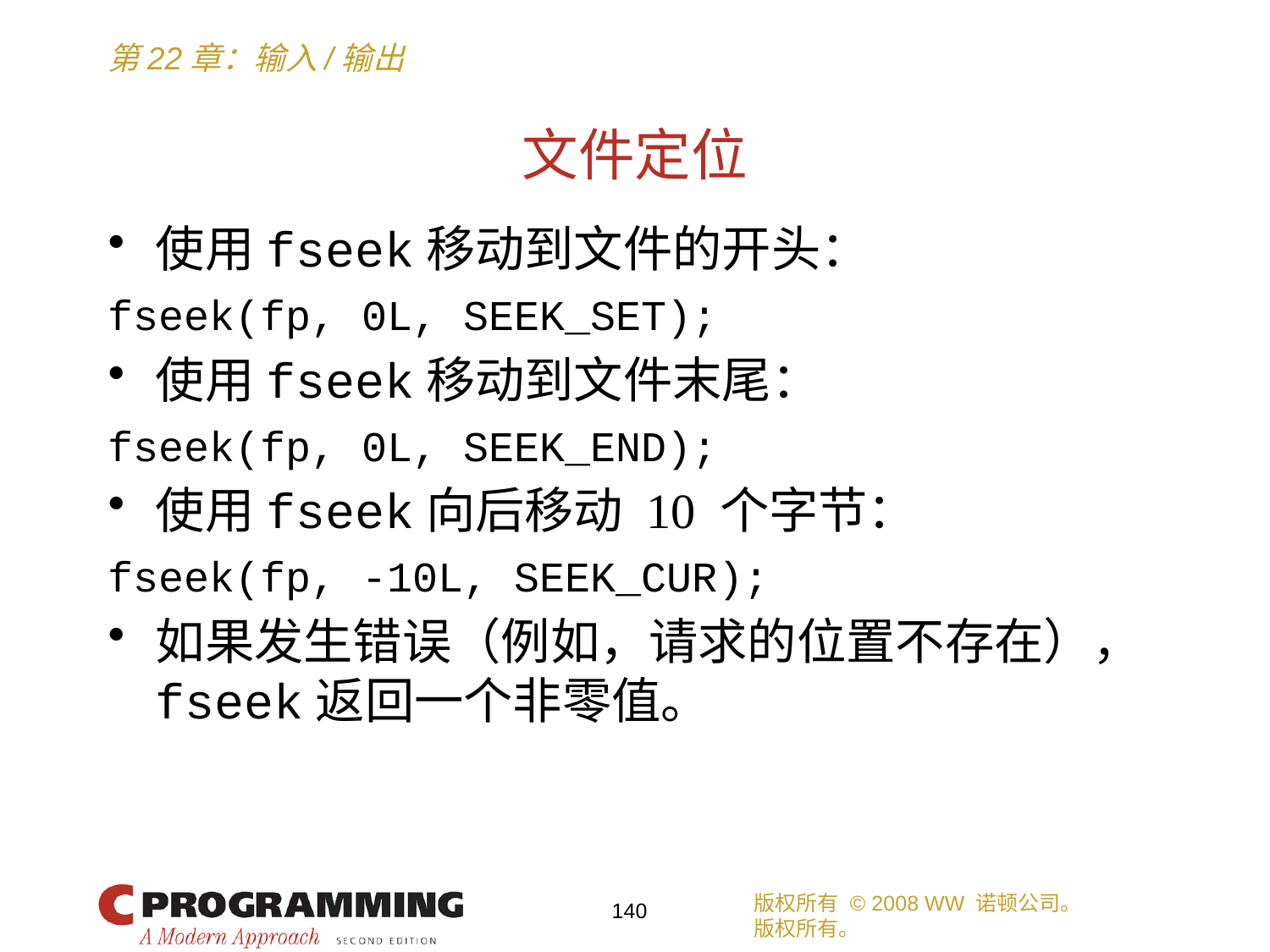

# 文件定位
使用fseek移动到文件的开头：
fseek(fp, 0L, SEEK_SET);
使用fseek移动到文件末尾：
fseek(fp, 0L, SEEK_END);
使用fseek向后移动 10 个字节：
fseek(fp, -10L, SEEK_CUR);
如果发生错误（例如，请求的位置不存在）， fseek返回一个非零值。

版权所有 © 2008 WW 诺顿公司。
版权所有。
140